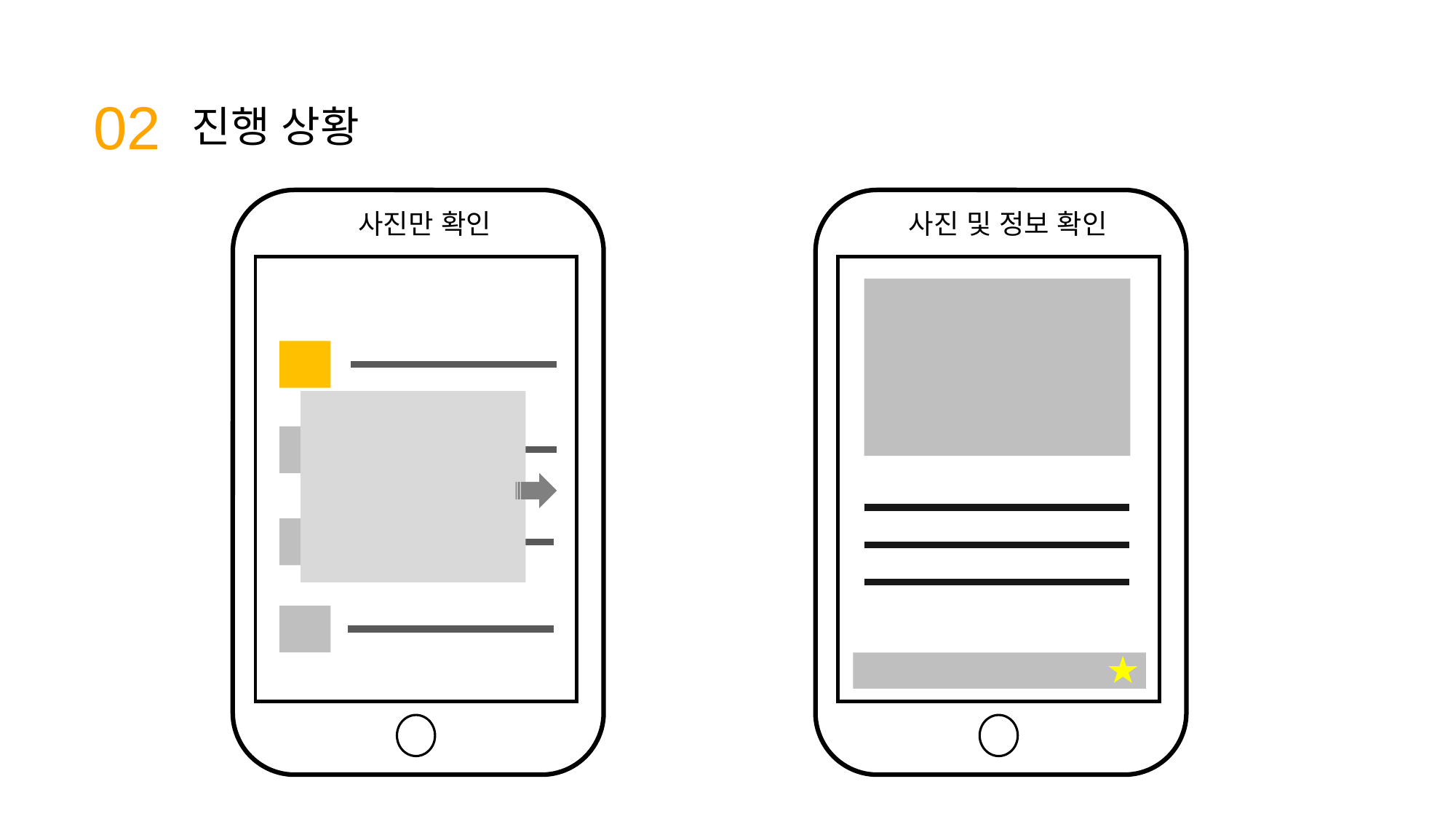

02
진행 상황

사진만 확인
사진 및 정보 확인